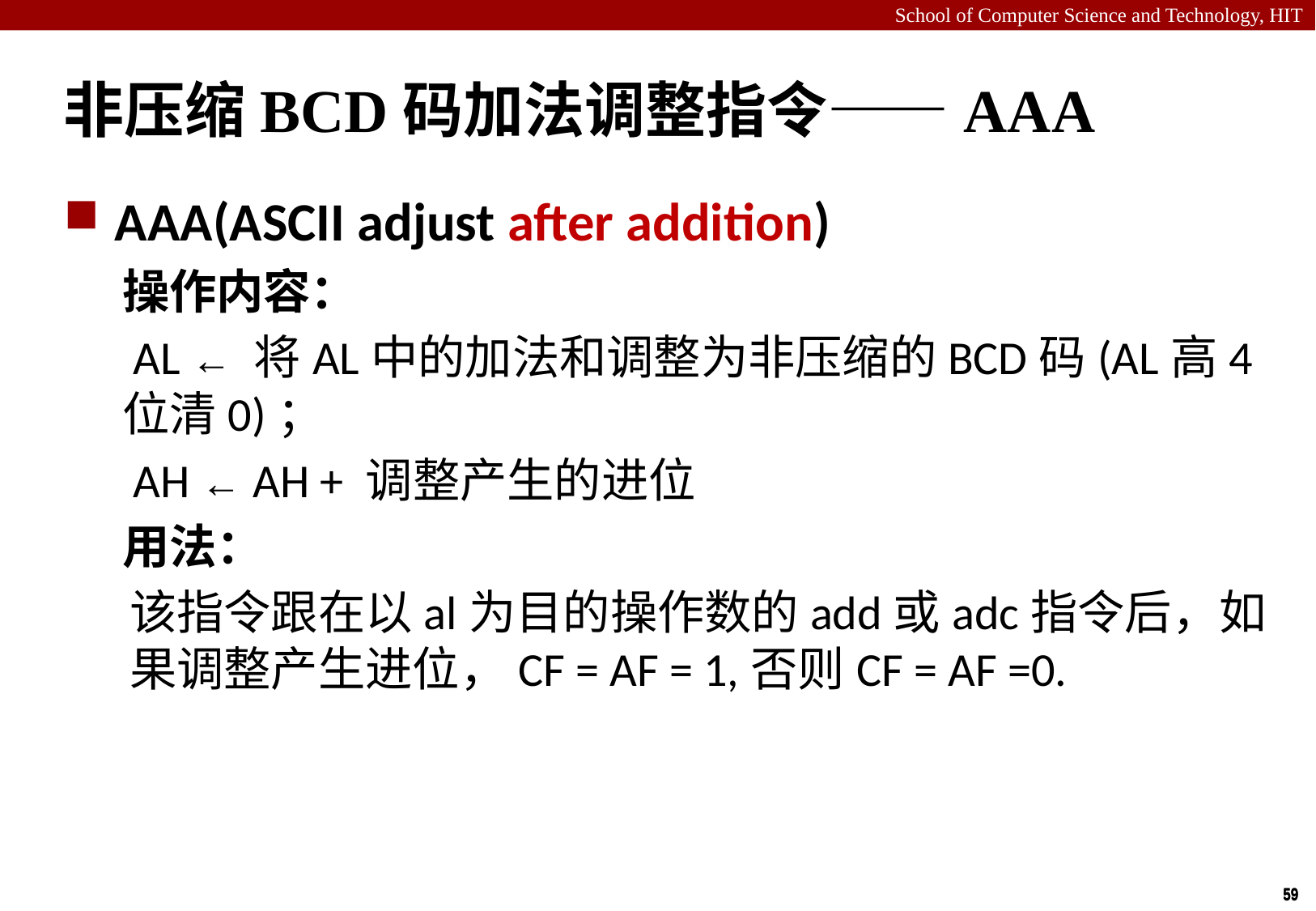

# 非压缩BCD码加法调整指令——AAA
AAA(ASCII adjust after addition)
操作内容：
 AL ← 将AL中的加法和调整为非压缩的BCD码(AL高4位清0)；
 AH ← AH + 调整产生的进位
用法：
该指令跟在以al为目的操作数的add或adc指令后，如果调整产生进位，CF = AF = 1,否则CF = AF =0.